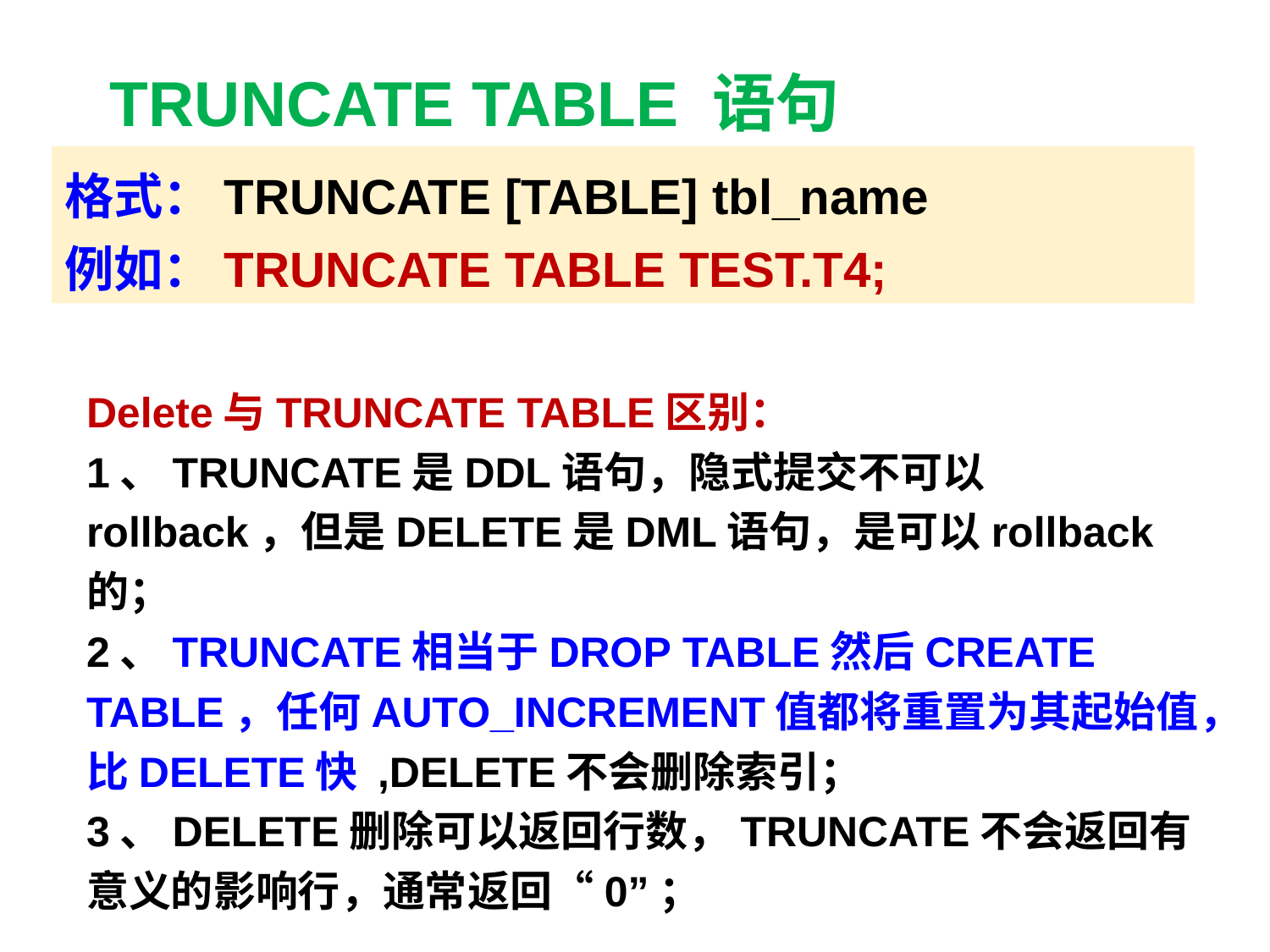

TRUNCATE TABLE 语句
格式：TRUNCATE [TABLE] tbl_name
例如：TRUNCATE TABLE TEST.T4;
Delete与TRUNCATE TABLE区别：
1、TRUNCATE是DDL语句，隐式提交不可以rollback，但是DELETE是DML语句，是可以rollback的；
2、TRUNCATE相当于DROP TABLE然后CREATE TABLE，任何AUTO_INCREMENT值都将重置为其起始值，比DELETE快 ,DELETE不会删除索引；
3、DELETE删除可以返回行数，TRUNCATE不会返回有意义的影响行，通常返回“0”；